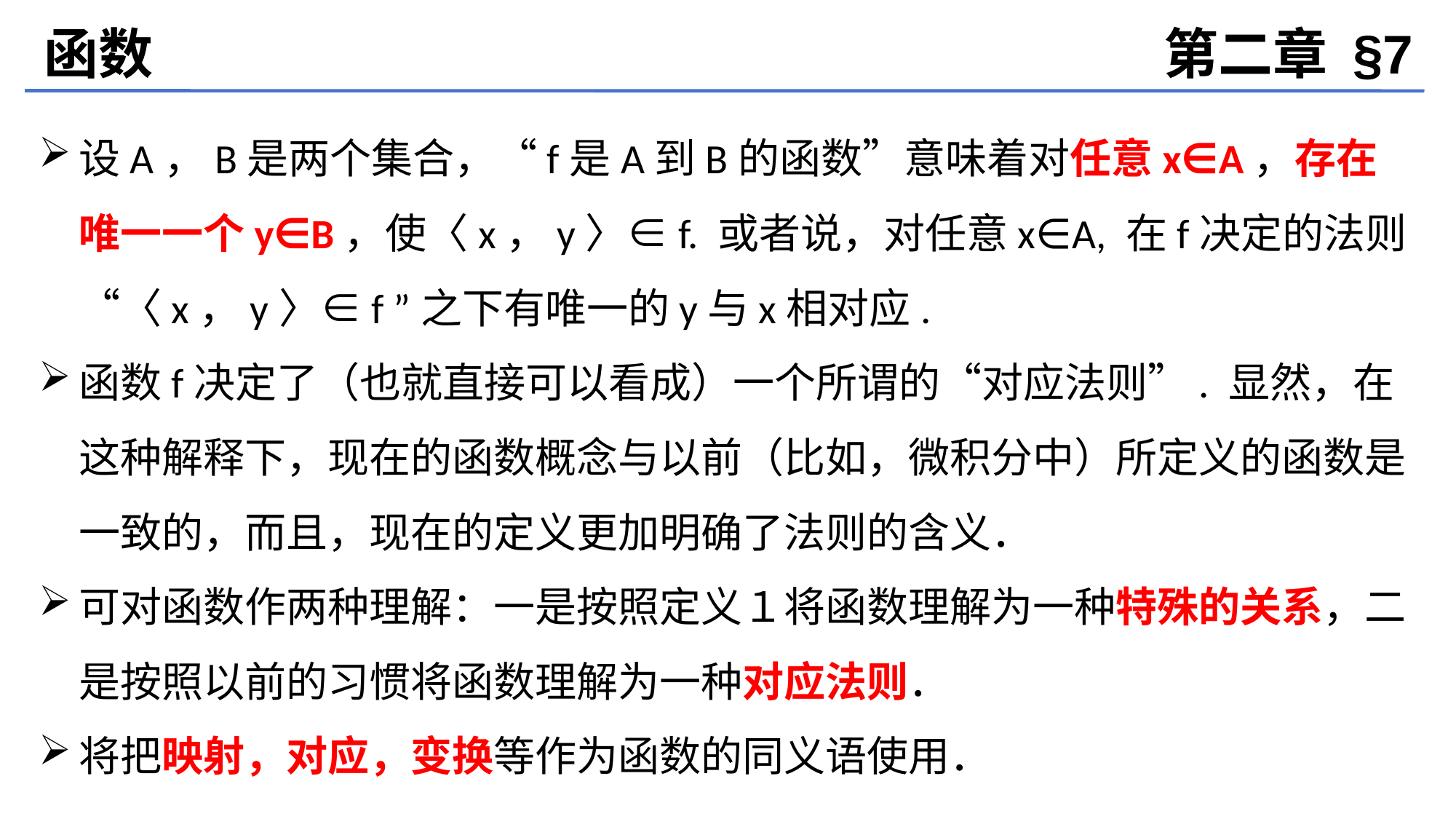

函数
第二章 §7
设A，B是两个集合，“f是A到B的函数”意味着对任意x∈A，存在唯一一个y∈B，使〈x，y〉∈f. 或者说，对任意x∈A, 在f决定的法则“〈x，y〉∈f ”之下有唯一的y与x相对应.
函数f决定了（也就直接可以看成）一个所谓的“对应法则”. 显然，在这种解释下，现在的函数概念与以前（比如，微积分中）所定义的函数是一致的，而且，现在的定义更加明确了法则的含义．
可对函数作两种理解：一是按照定义１将函数理解为一种特殊的关系，二是按照以前的习惯将函数理解为一种对应法则．
将把映射，对应，变换等作为函数的同义语使用．